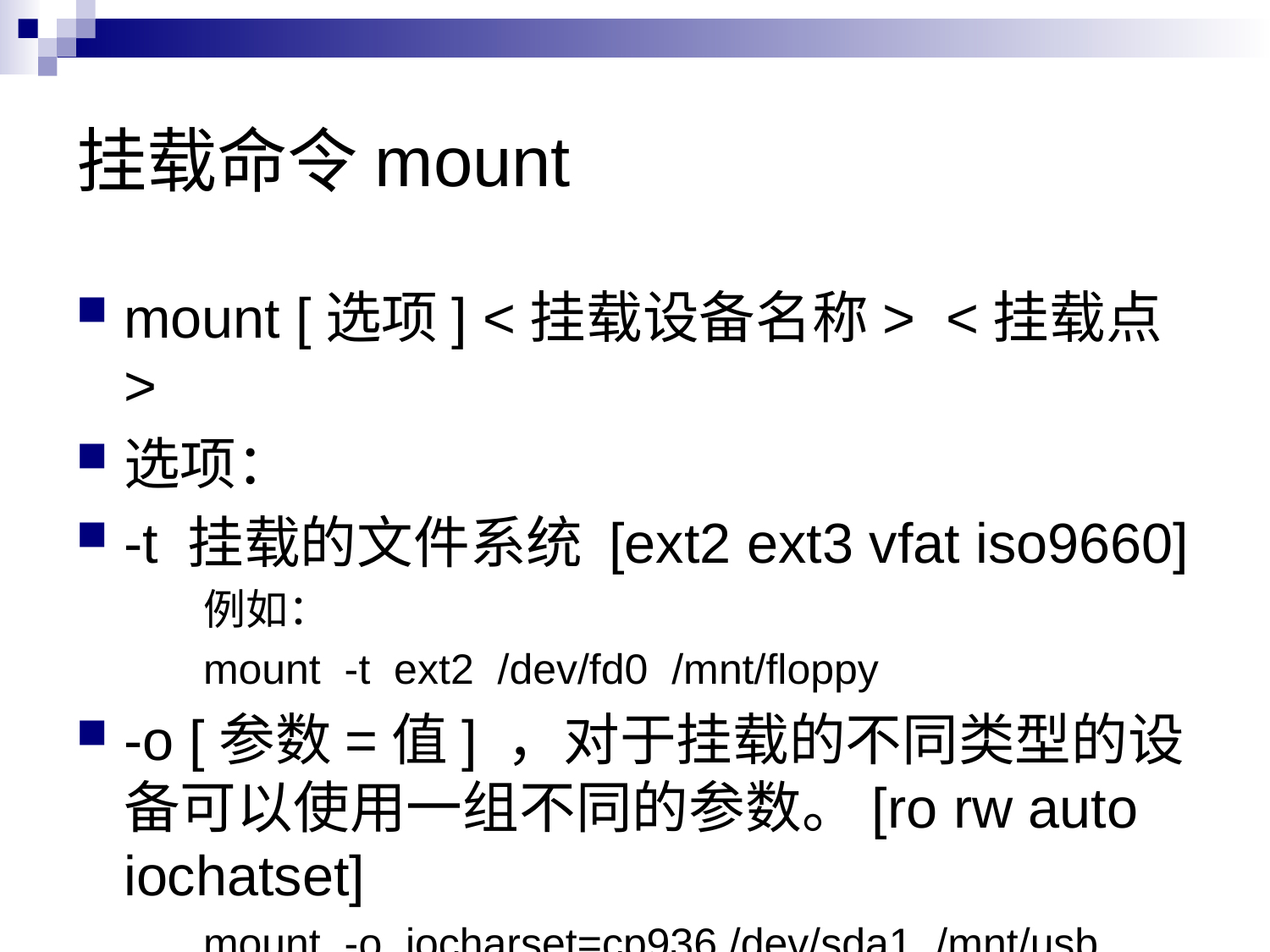

# 挂载命令mount
mount [选项] <挂载设备名称>  <挂载点>
选项：
-t 挂载的文件系统 [ext2 ext3 vfat iso9660]
例如：
mount  -t  ext2  /dev/fd0  /mnt/floppy
-o [参数=值] ，对于挂载的不同类型的设备可以使用一组不同的参数。[ro rw auto iochatset]
mount  -o  iocharset=cp936 /dev/sda1  /mnt/usb